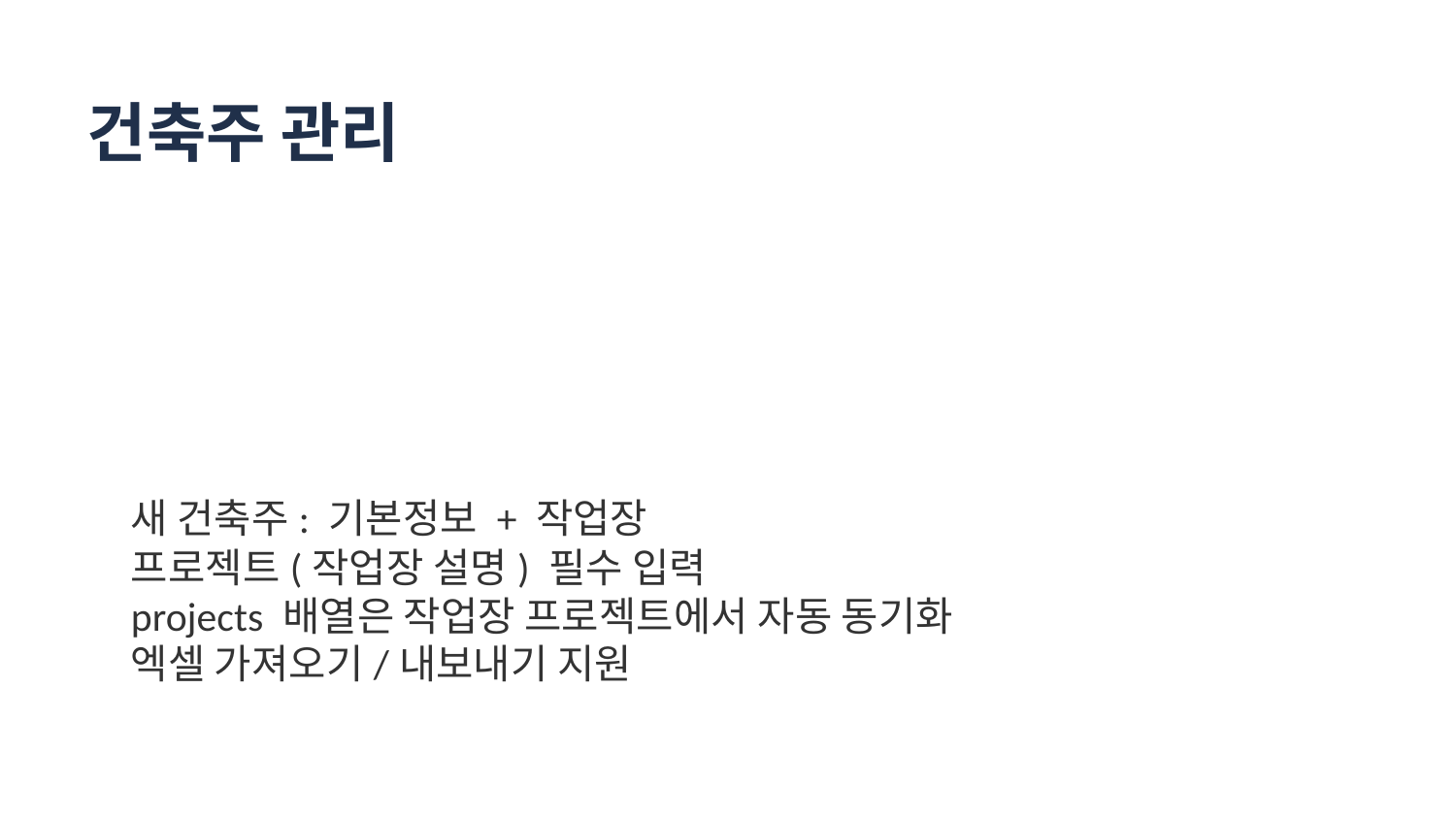

건축주 관리
새 건축주: 기본정보 + 작업장
프로젝트(작업장 설명) 필수 입력
projects 배열은 작업장 프로젝트에서 자동 동기화
엑셀 가져오기/내보내기 지원